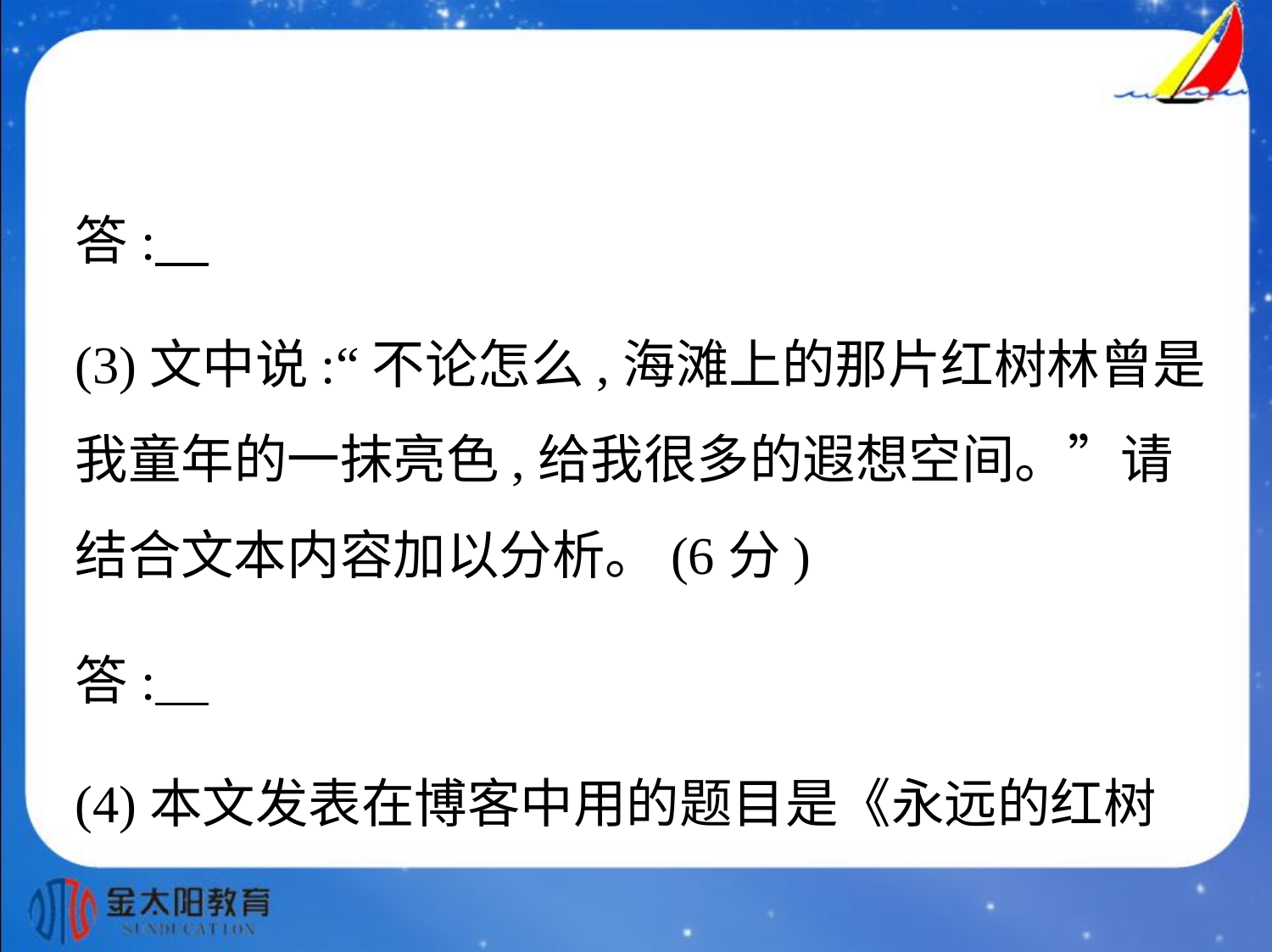

答:
(3)文中说:“不论怎么,海滩上的那片红树林曾是
我童年的一抹亮色,给我很多的遐想空间。”请
结合文本内容加以分析。(6分)
答:
(4)本文发表在博客中用的题目是《永远的红树